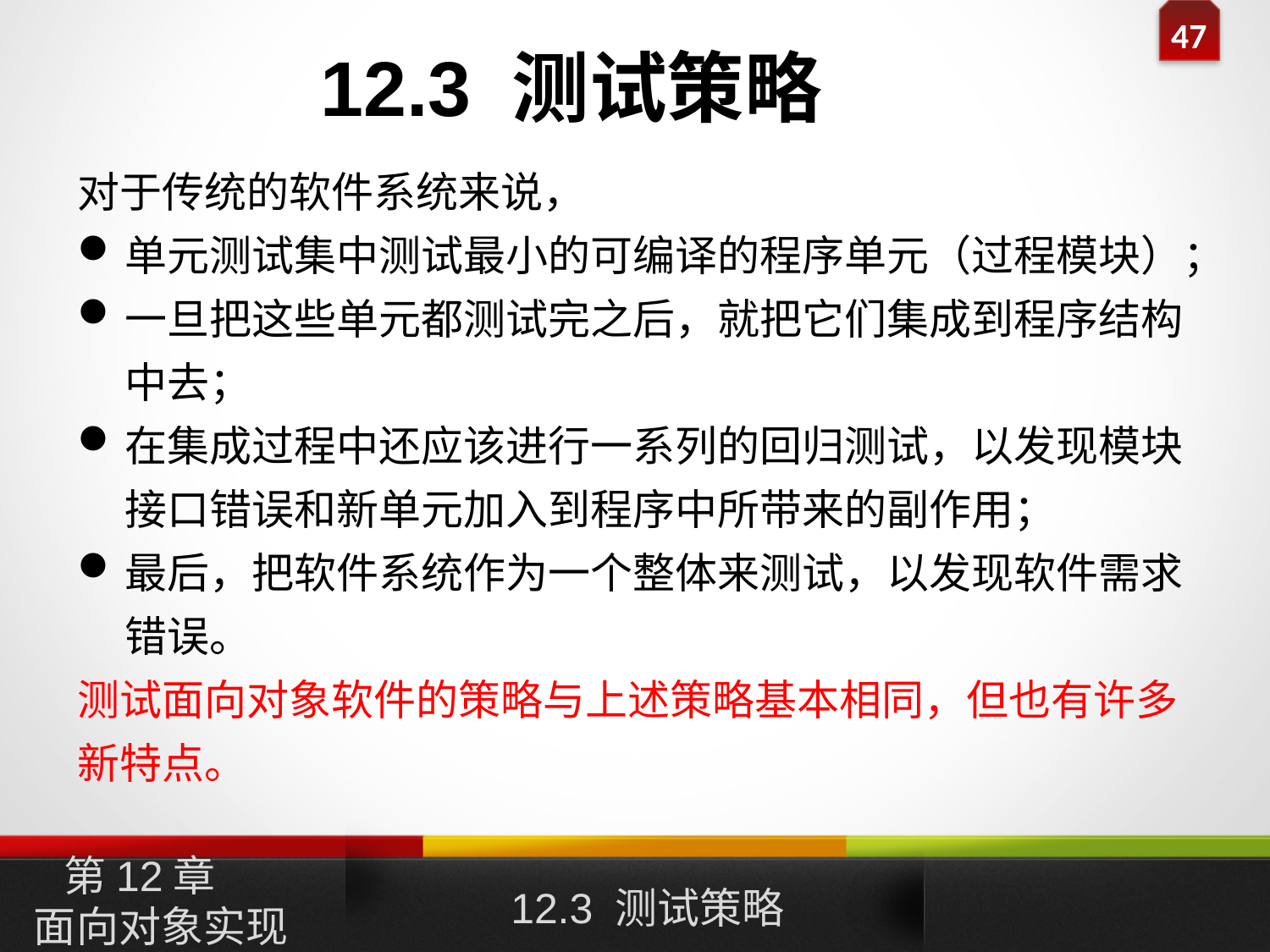

12.3 测试策略
对于传统的软件系统来说，
单元测试集中测试最小的可编译的程序单元（过程模块）；
一旦把这些单元都测试完之后，就把它们集成到程序结构中去；
在集成过程中还应该进行一系列的回归测试，以发现模块接口错误和新单元加入到程序中所带来的副作用；
最后，把软件系统作为一个整体来测试，以发现软件需求错误。
测试面向对象软件的策略与上述策略基本相同，但也有许多新特点。
12.3 测试策略